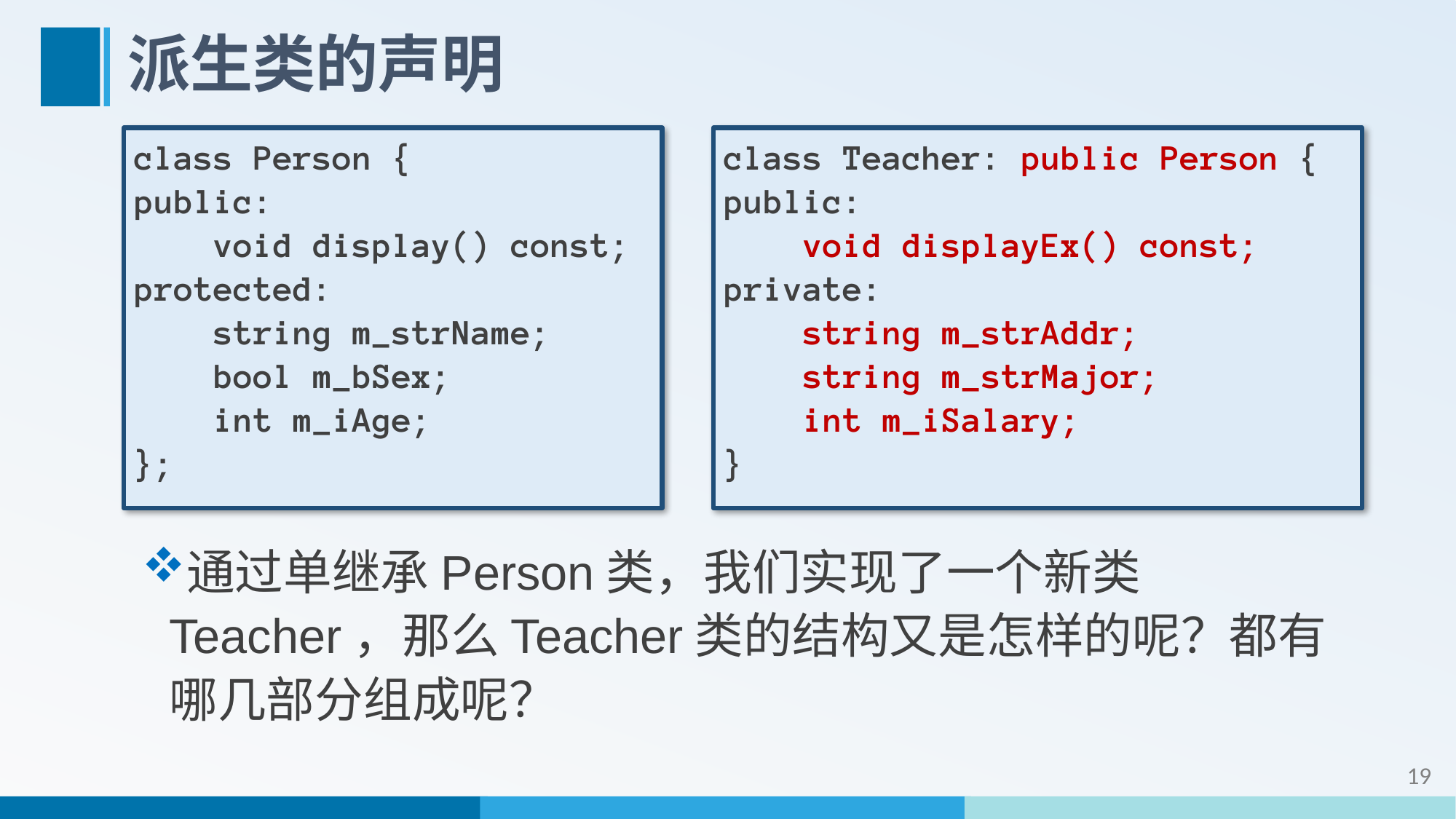

# 派生类的声明
class Person {
public:
    void display() const;
protected:
    string m_strName;
    bool m_bSex;
    int m_iAge;
};
class Teacher: public Person {
public:
    void displayEx() const;
private:
    string m_strAddr;
    string m_strMajor;
    int m_iSalary;
}
通过单继承Person类，我们实现了一个新类Teacher，那么Teacher类的结构又是怎样的呢？都有哪几部分组成呢？